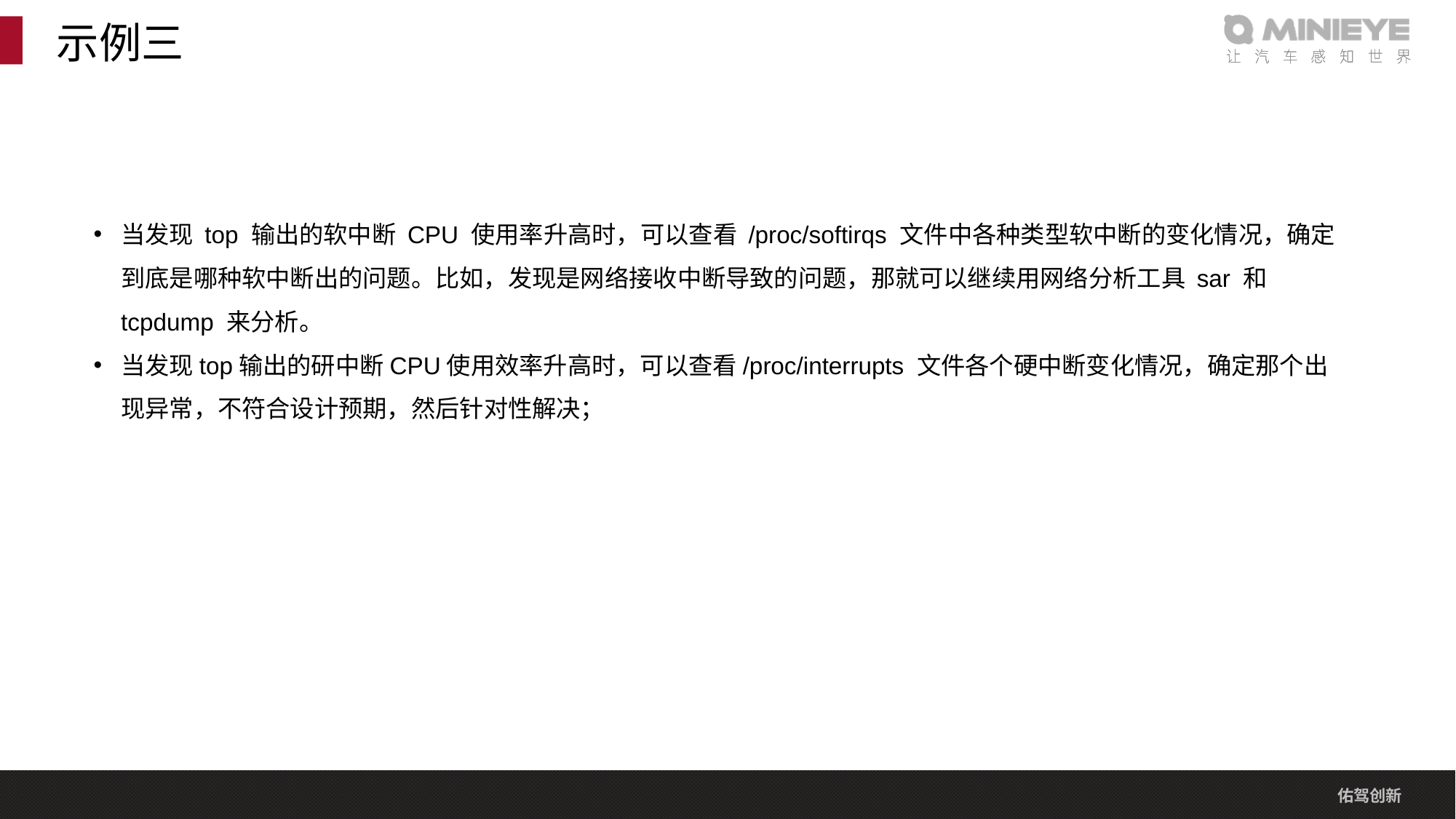

# 示例三
当发现 top 输出的软中断 CPU 使用率升高时，可以查看 /proc/softirqs 文件中各种类型软中断的变化情况，确定到底是哪种软中断出的问题。比如，发现是网络接收中断导致的问题，那就可以继续用网络分析工具 sar 和 tcpdump 来分析。
当发现top输出的研中断CPU使用效率升高时，可以查看/proc/interrupts 文件各个硬中断变化情况，确定那个出现异常，不符合设计预期，然后针对性解决；